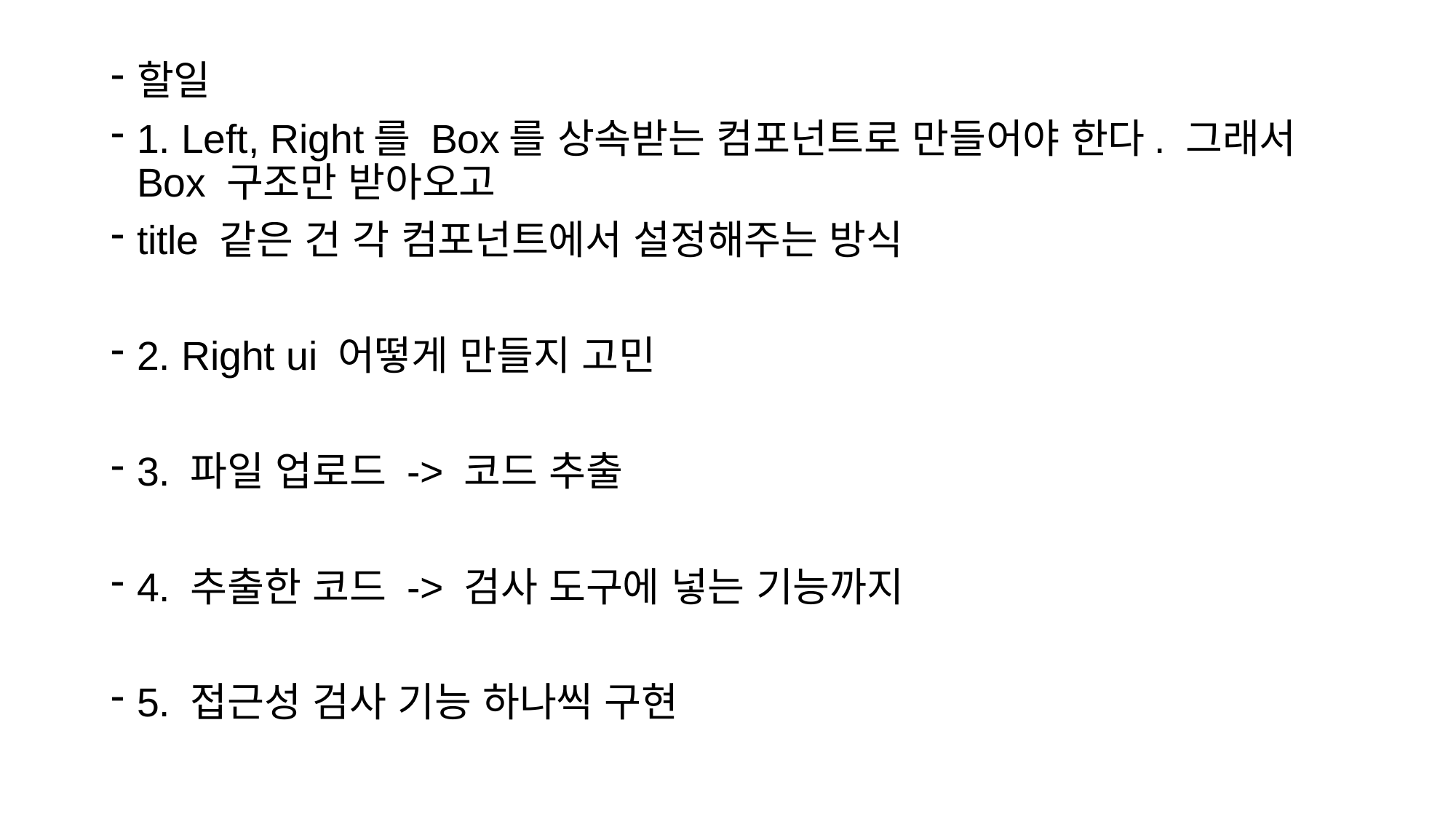

할일
1. Left, Right를 Box를 상속받는 컴포넌트로 만들어야 한다. 그래서 Box 구조만 받아오고
title 같은 건 각 컴포넌트에서 설정해주는 방식

2. Right ui 어떻게 만들지 고민

3. 파일 업로드 -> 코드 추출

4. 추출한 코드 -> 검사 도구에 넣는 기능까지

5. 접근성 검사 기능 하나씩 구현